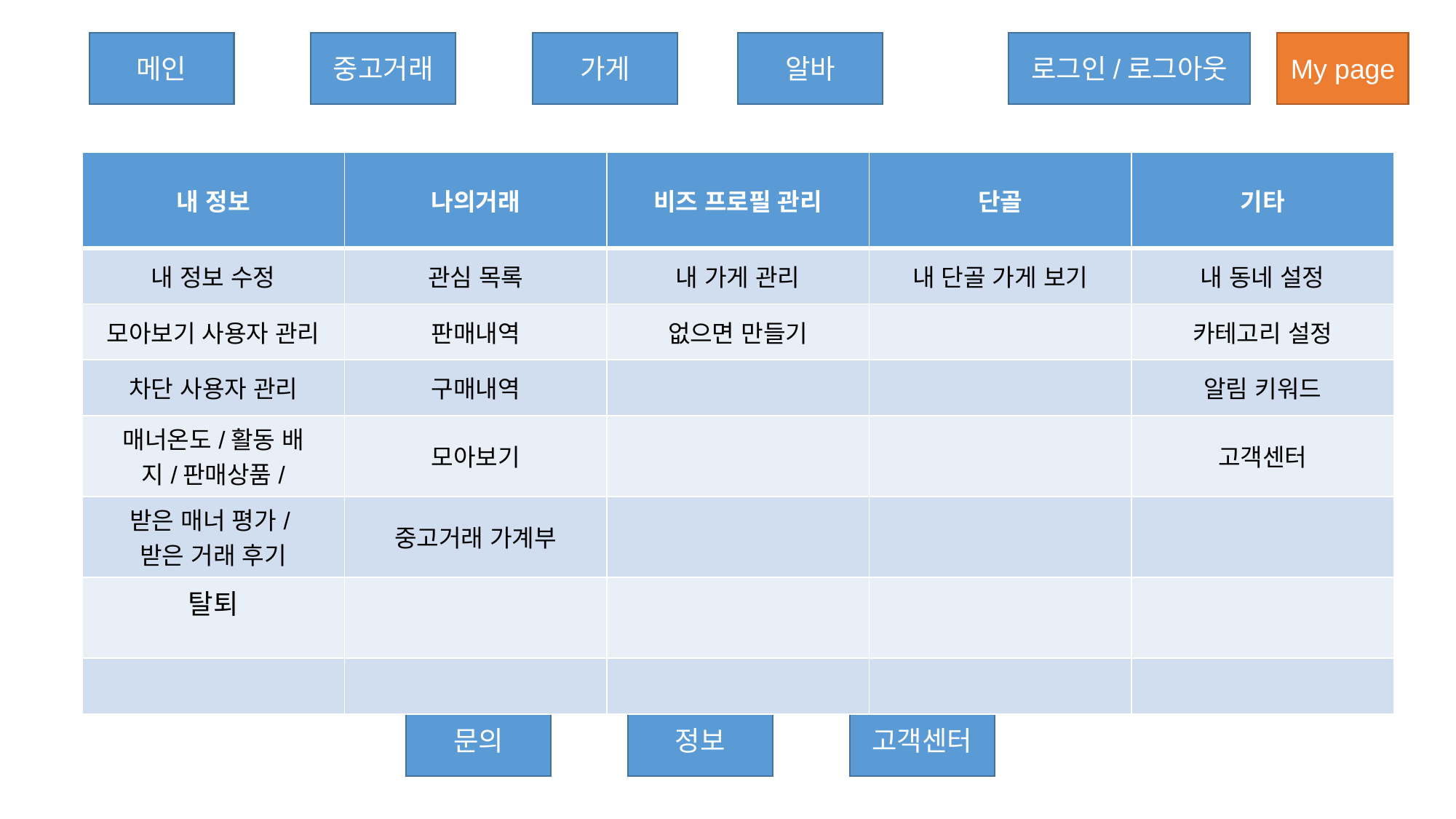

메인
중고거래
가게
알바
로그인/로그아웃
My page
| 내 정보 | 나의거래 | 비즈 프로필 관리 | 단골 | 기타 |
| --- | --- | --- | --- | --- |
| 내 정보 수정 | 관심 목록 | 내 가게 관리 | 내 단골 가게 보기 | 내 동네 설정 |
| 모아보기 사용자 관리 | 판매내역 | 없으면 만들기 |  | 카테고리 설정 |
| 차단 사용자 관리 | 구매내역 |  |  | 알림 키워드 |
| 매너온도/활동 배지/판매상품/ | 모아보기 |  |  | 고객센터 |
| 받은 매너 평가/ 받은 거래 후기 | 중고거래 가계부 |  |  |  |
| 탈퇴 |  |  |  |  |
|  |  |  |  |  |
문의
정보
고객센터